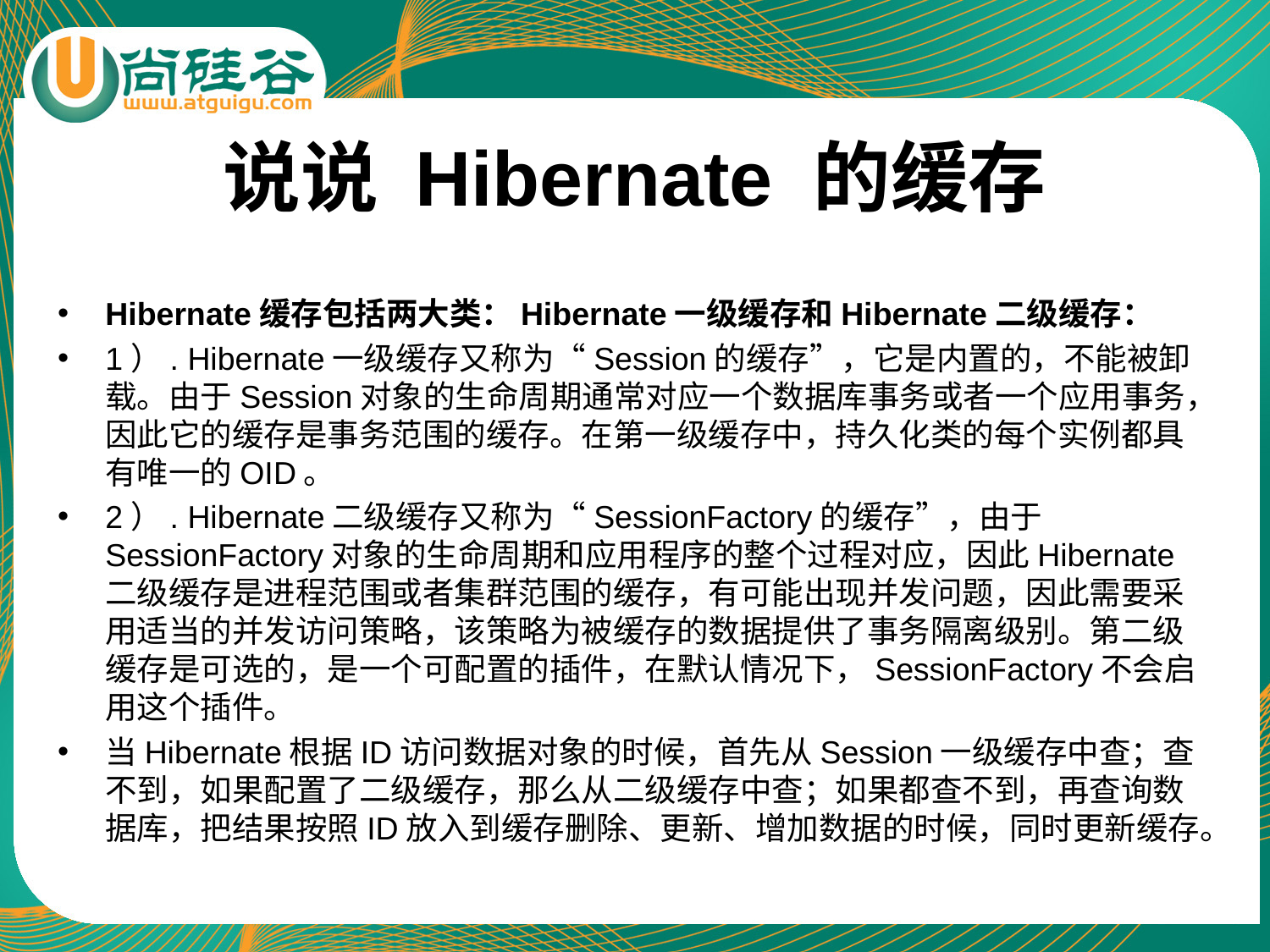

# 说说 Hibernate 的缓存
Hibernate缓存包括两大类：Hibernate一级缓存和Hibernate二级缓存：
1）. Hibernate一级缓存又称为“Session的缓存”，它是内置的，不能被卸载。由于Session对象的生命周期通常对应一个数据库事务或者一个应用事务，因此它的缓存是事务范围的缓存。在第一级缓存中，持久化类的每个实例都具有唯一的OID。
2）. Hibernate二级缓存又称为“SessionFactory的缓存”，由于SessionFactory对象的生命周期和应用程序的整个过程对应，因此Hibernate二级缓存是进程范围或者集群范围的缓存，有可能出现并发问题，因此需要采用适当的并发访问策略，该策略为被缓存的数据提供了事务隔离级别。第二级缓存是可选的，是一个可配置的插件，在默认情况下，SessionFactory不会启用这个插件。
当Hibernate根据ID访问数据对象的时候，首先从Session一级缓存中查；查不到，如果配置了二级缓存，那么从二级缓存中查；如果都查不到，再查询数据库，把结果按照ID放入到缓存删除、更新、增加数据的时候，同时更新缓存。